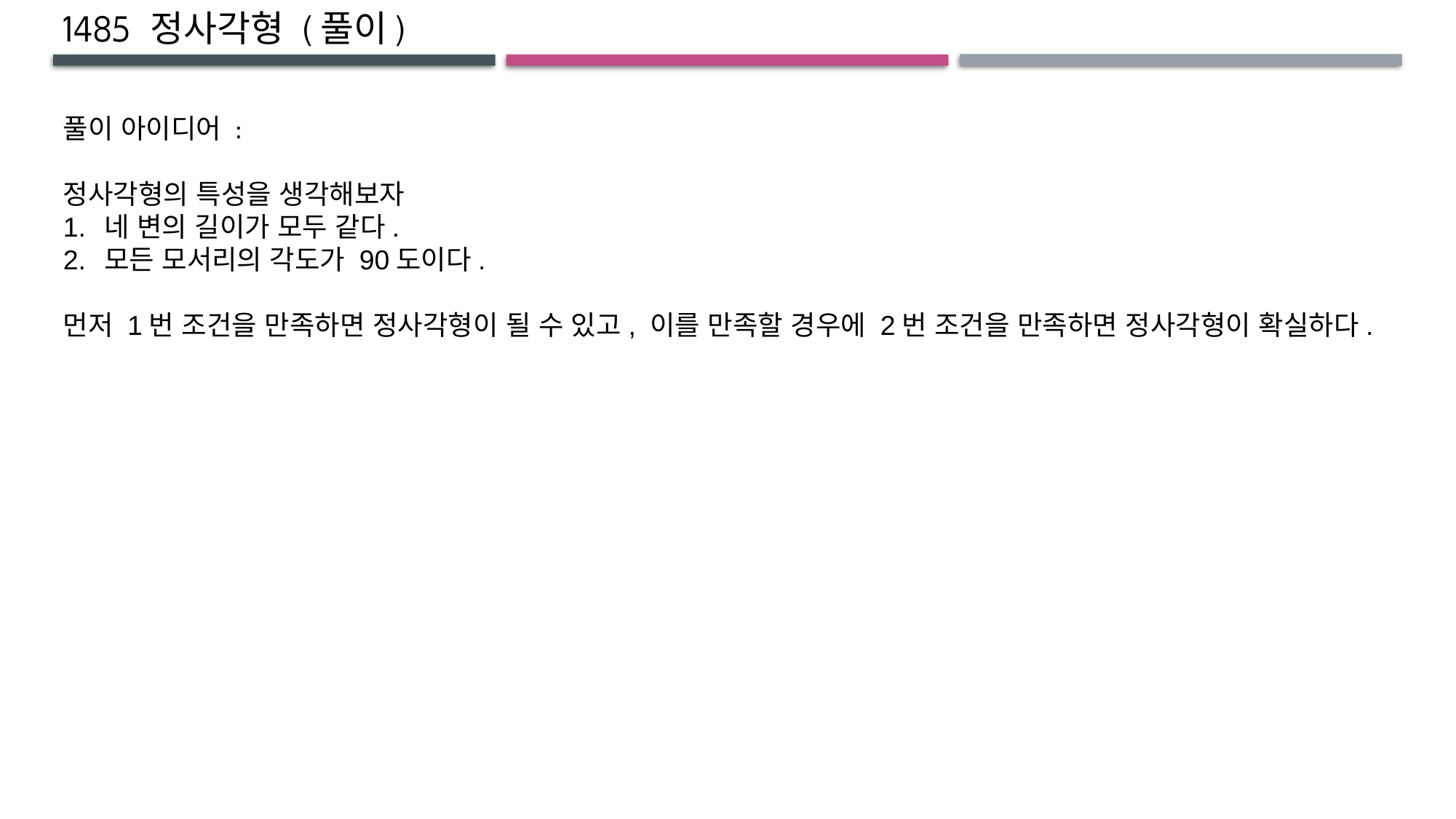

1485 정사각형 (풀이)
풀이 아이디어 :

정사각형의 특성을 생각해보자
네 변의 길이가 모두 같다.
모든 모서리의 각도가 90도이다.

먼저 1번 조건을 만족하면 정사각형이 될 수 있고, 이를 만족할 경우에 2번 조건을 만족하면 정사각형이 확실하다.